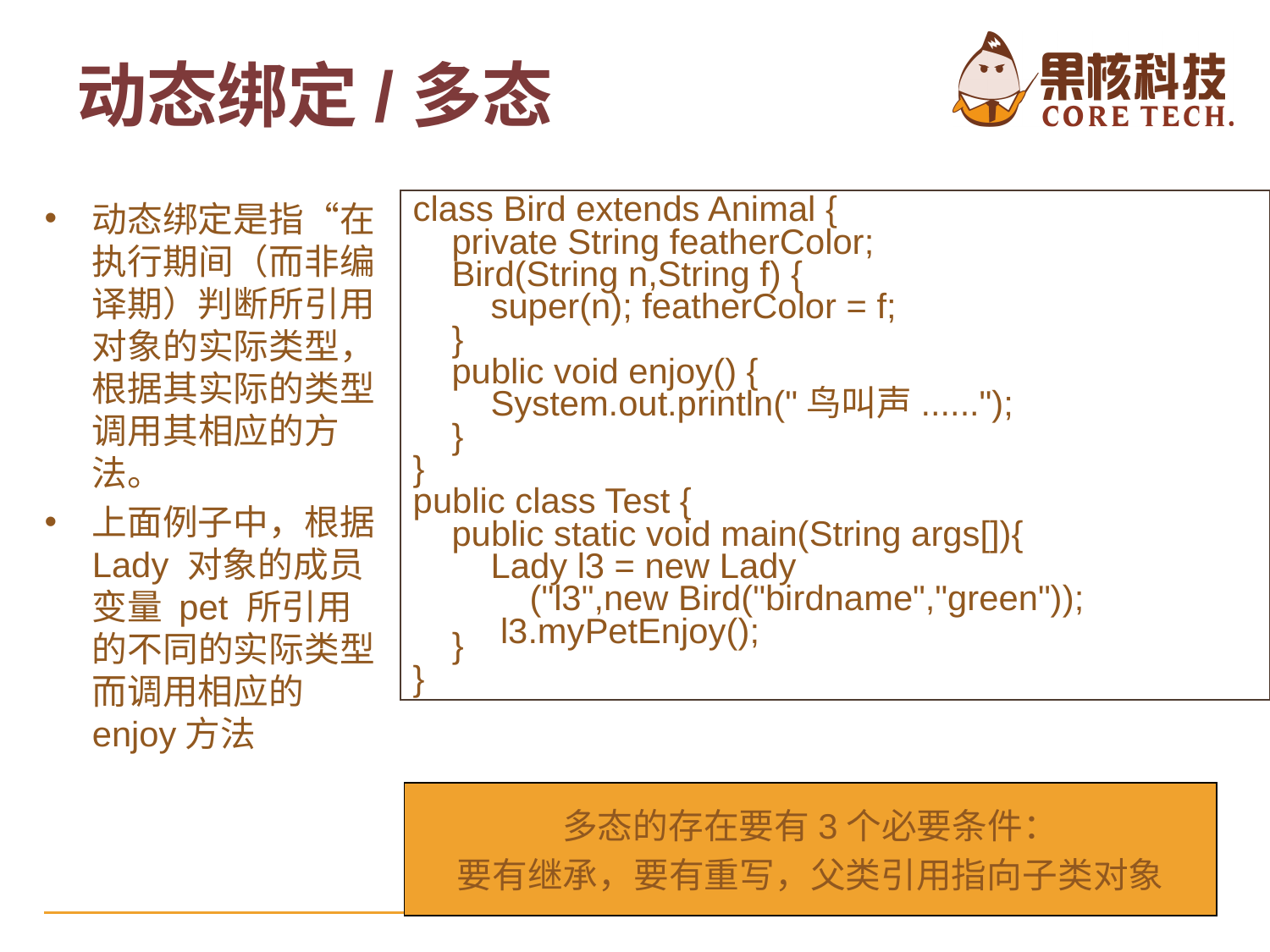

动态绑定/多态
动态绑定是指“在执行期间（而非编译期）判断所引用对象的实际类型，根据其实际的类型调用其相应的方法。
上面例子中，根据 Lady 对象的成员变量 pet 所引用的不同的实际类型而调用相应的 enjoy方法

class Bird extends Animal {
    private String featherColor;
    Bird(String n,String f) {
        super(n); featherColor = f;
    }
    public void enjoy() {
        System.out.println("鸟叫声......");
    }
}
public class Test {
    public static void main(String args[]){
        Lady l3 = new Lady
            ("l3",new Bird("birdname","green"));
         l3.myPetEnjoy();
    }
}
多态的存在要有3个必要条件：
要有继承，要有重写，父类引用指向子类对象